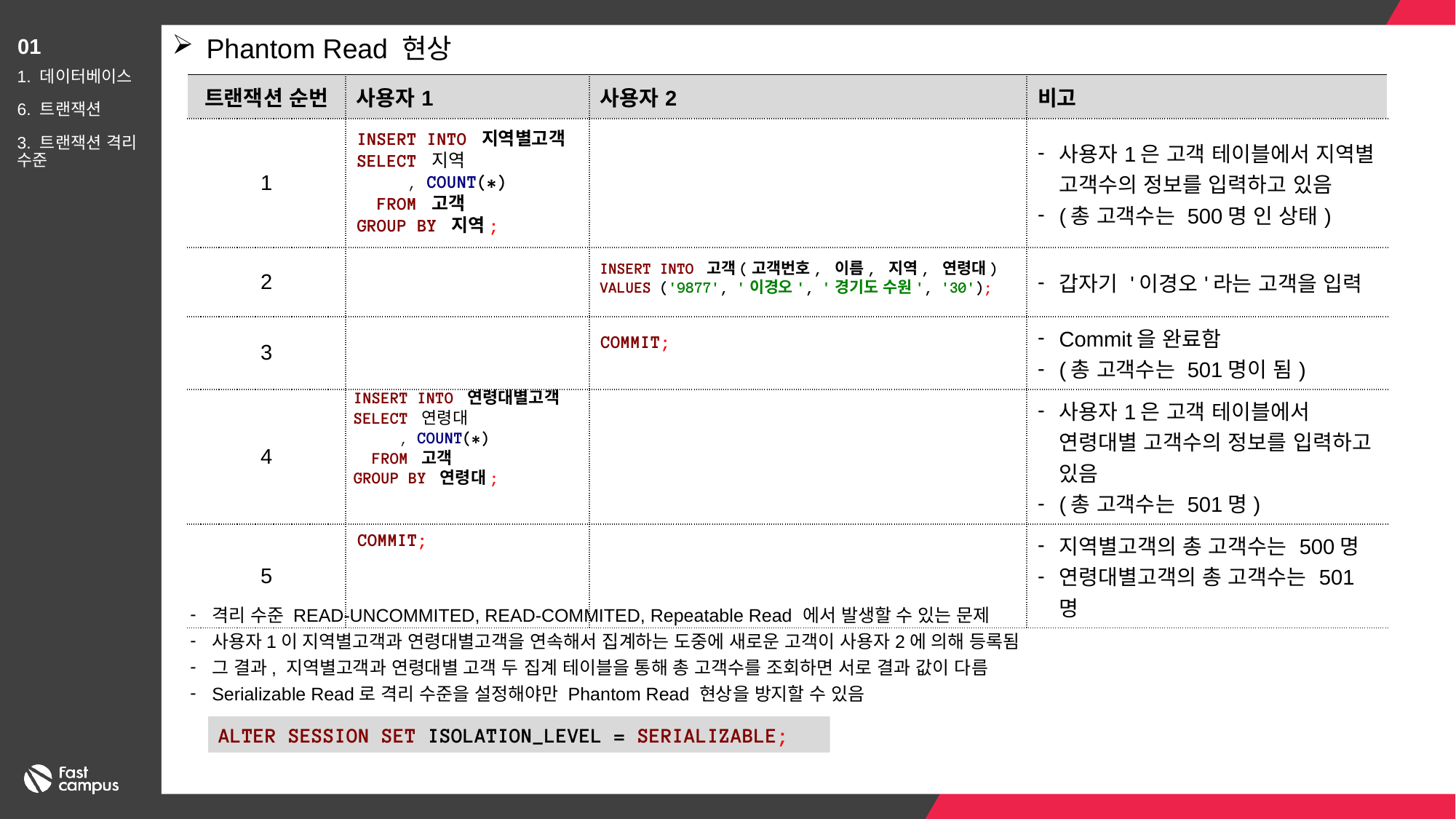

Phantom Read 현상
01
1. 데이터베이스
6. 트랜잭션
3. 트랜잭션 격리 수준
| 트랜잭션 순번 | 사용자1 | 사용자2 | 비고 |
| --- | --- | --- | --- |
| 1 |  |  | 사용자1은 고객 테이블에서 지역별 고객수의 정보를 입력하고 있음 (총 고객수는 500명 인 상태) |
| 2 |  |  | 갑자기 '이경오'라는 고객을 입력 |
| 3 |  |  | Commit을 완료함 (총 고객수는 501명이 됨) |
| 4 |  |  | 사용자1은 고객 테이블에서 연령대별 고객수의 정보를 입력하고 있음 (총 고객수는 501명) |
| 5 |  |  | 지역별고객의 총 고객수는 500명 연령대별고객의 총 고객수는 501명 |
INSERT INTO 지역별고객
SELECT 지역
     , COUNT(*)
  FROM 고객
GROUP BY 지역;
INSERT INTO 고객(고객번호, 이름, 지역, 연령대)
VALUES ('9877', '이경오', '경기도 수원', '30');
COMMIT;
INSERT INTO 연령대별고객
SELECT 연령대
     , COUNT(*)
  FROM 고객
GROUP BY 연령대;
COMMIT;
격리 수준 READ-UNCOMMITED, READ-COMMITED, Repeatable Read 에서 발생할 수 있는 문제
사용자1이 지역별고객과 연령대별고객을 연속해서 집계하는 도중에 새로운 고객이 사용자2에 의해 등록됨
그 결과, 지역별고객과 연령대별 고객 두 집계 테이블을 통해 총 고객수를 조회하면 서로 결과 값이 다름
Serializable Read로 격리 수준을 설정해야만 Phantom Read 현상을 방지할 수 있음
ALTER SESSION SET ISOLATION_LEVEL = SERIALIZABLE;